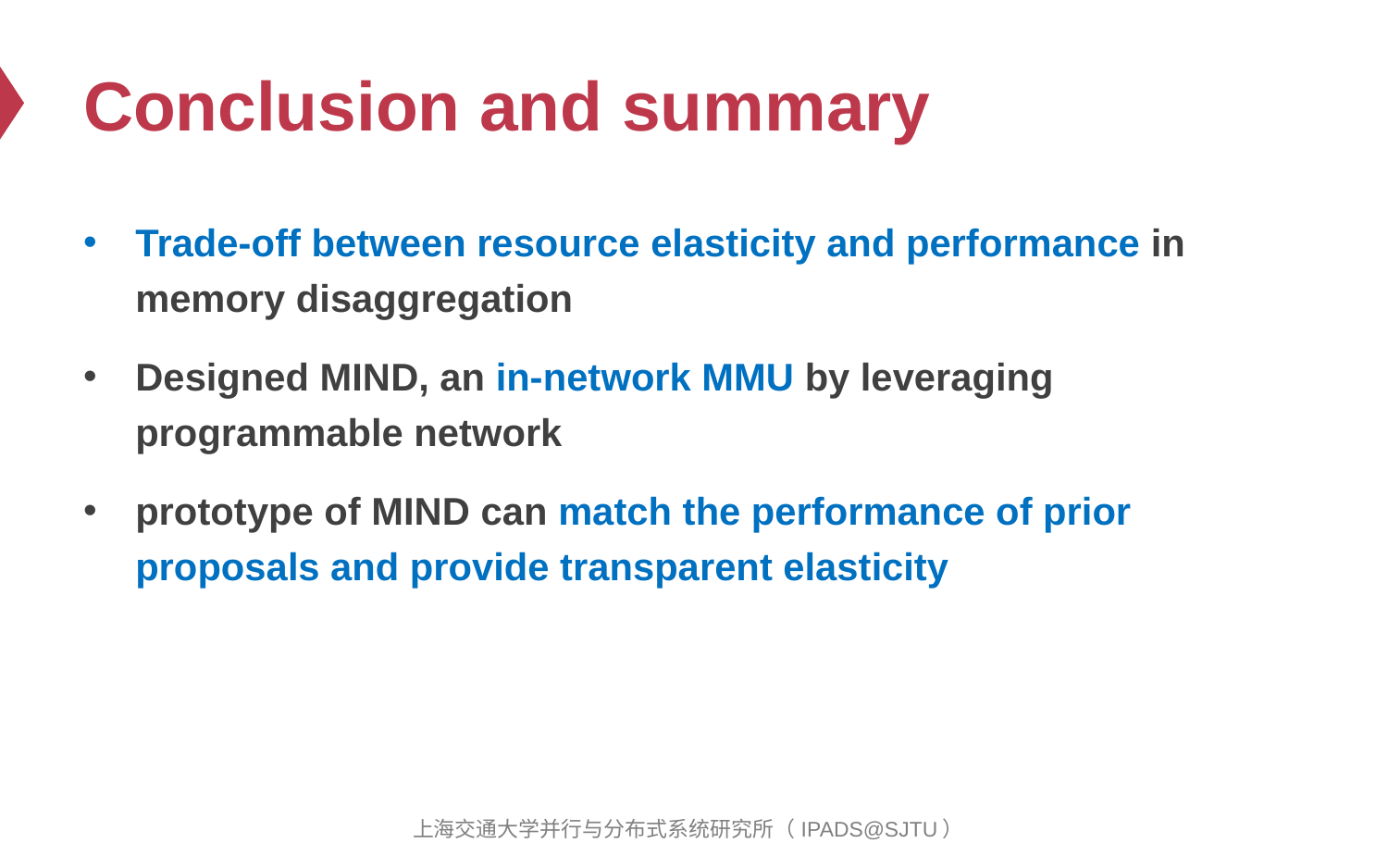

# Conclusion and summary
Trade-off between resource elasticity and performance in memory disaggregation
Designed MIND, an in-network MMU by leveraging programmable network
prototype of MIND can match the performance of prior proposals and provide transparent elasticity
22
上海交通大学并行与分布式系统研究所（IPADS@SJTU）